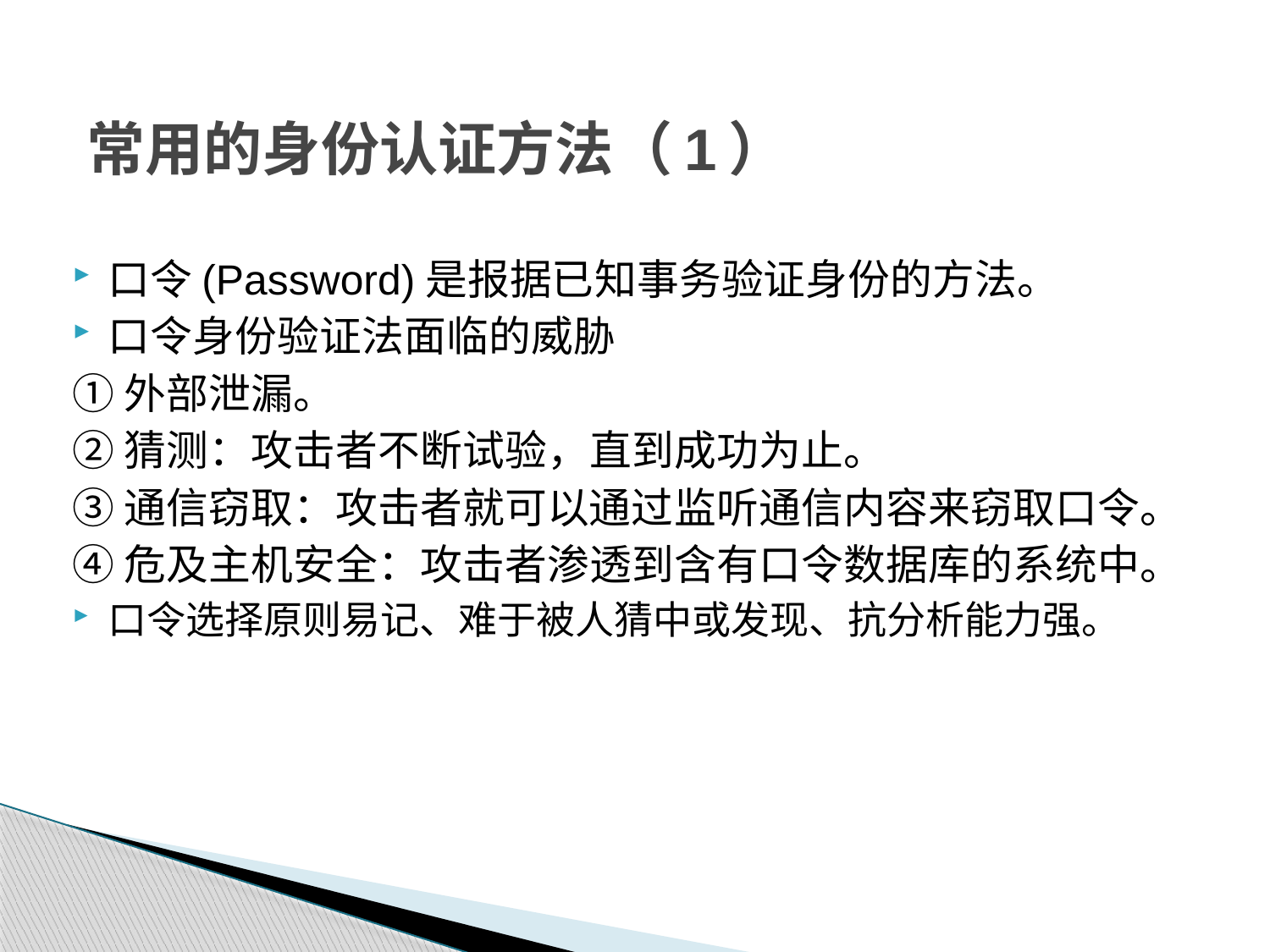

# 常用的身份认证方法（1）
口令(Password)是报据已知事务验证身份的方法。
口令身份验证法面临的威胁
①外部泄漏。
②猜测：攻击者不断试验，直到成功为止。
③通信窃取：攻击者就可以通过监听通信内容来窃取口令。
④危及主机安全：攻击者渗透到含有口令数据库的系统中。
口令选择原则易记、难于被人猜中或发现、抗分析能力强。